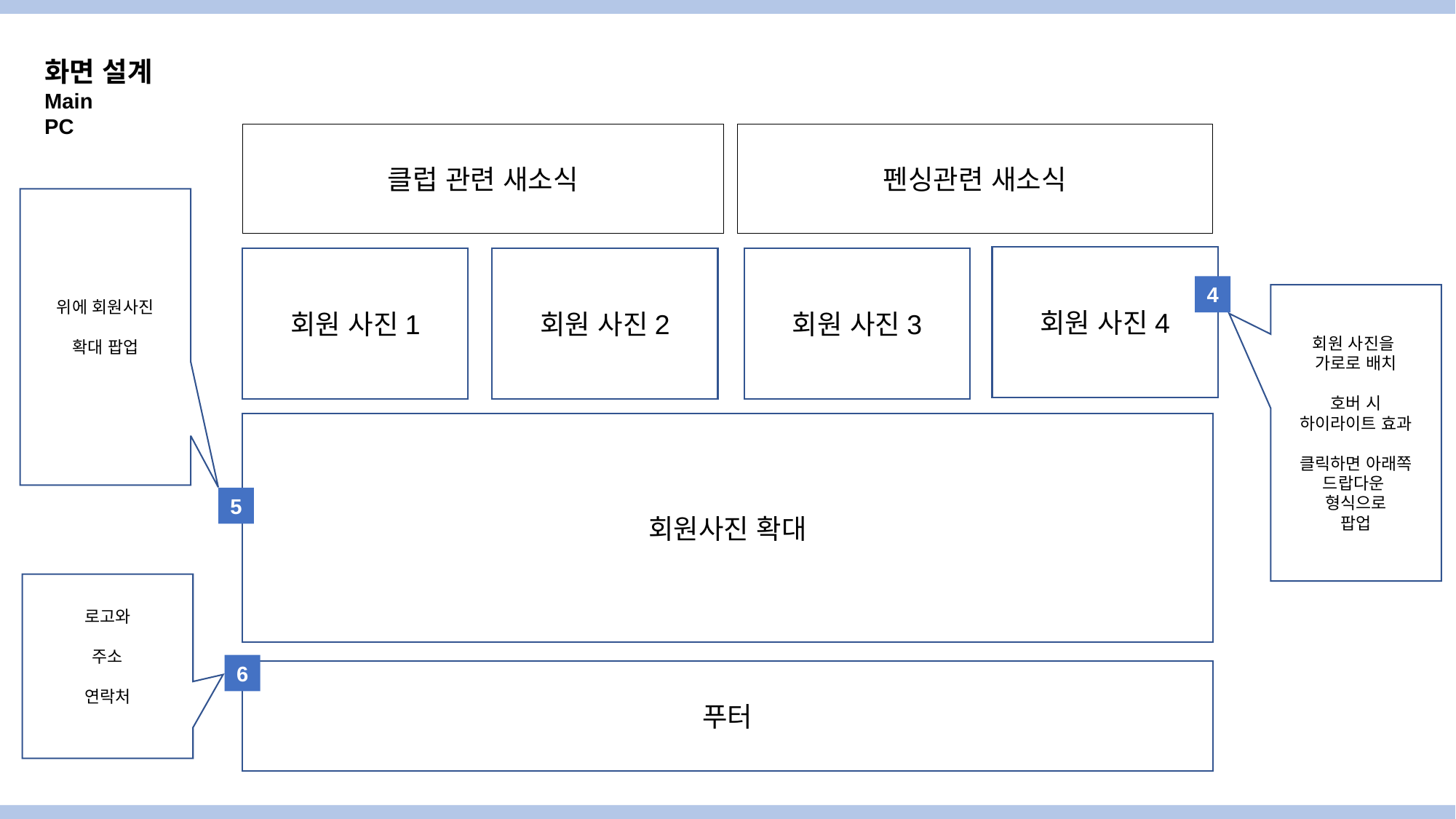

화면 설계
Main
PC

클럽 관련 새소식

펜싱관련 새소식

위에 회원사진

확대 팝업

회원 사진4
회원 사진1
회원 사진2
회원 사진3
4
회원 사진을
가로로 배치

호버 시
하이라이트 효과

클릭하면 아래쪽
드랍다운
형식으로
팝업
회원사진 확대
5
로고와

주소

연락처

6
푸터